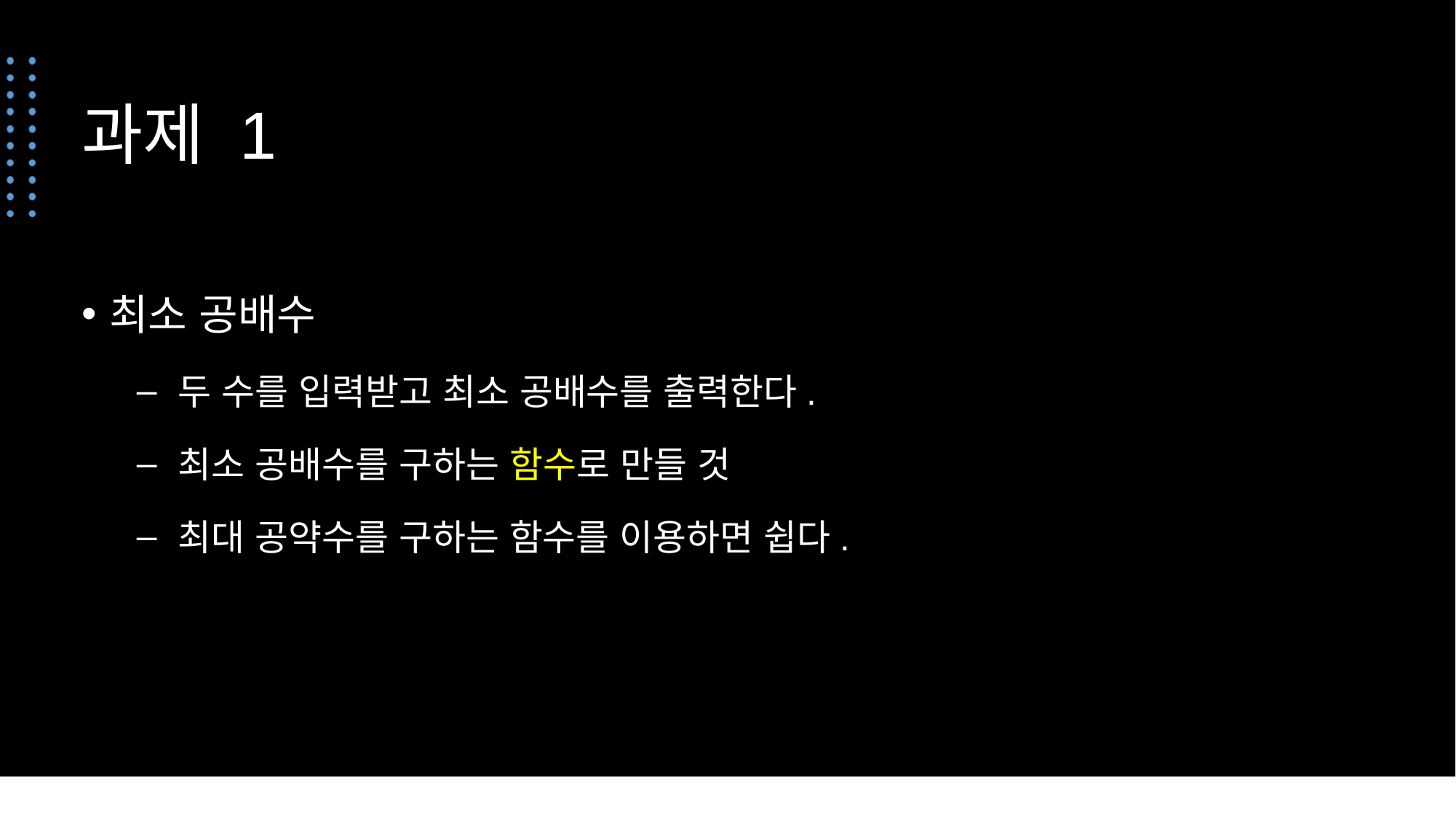

# 과제 1
최소 공배수
두 수를 입력받고 최소 공배수를 출력한다.
최소 공배수를 구하는 함수로 만들 것
최대 공약수를 구하는 함수를 이용하면 쉽다.